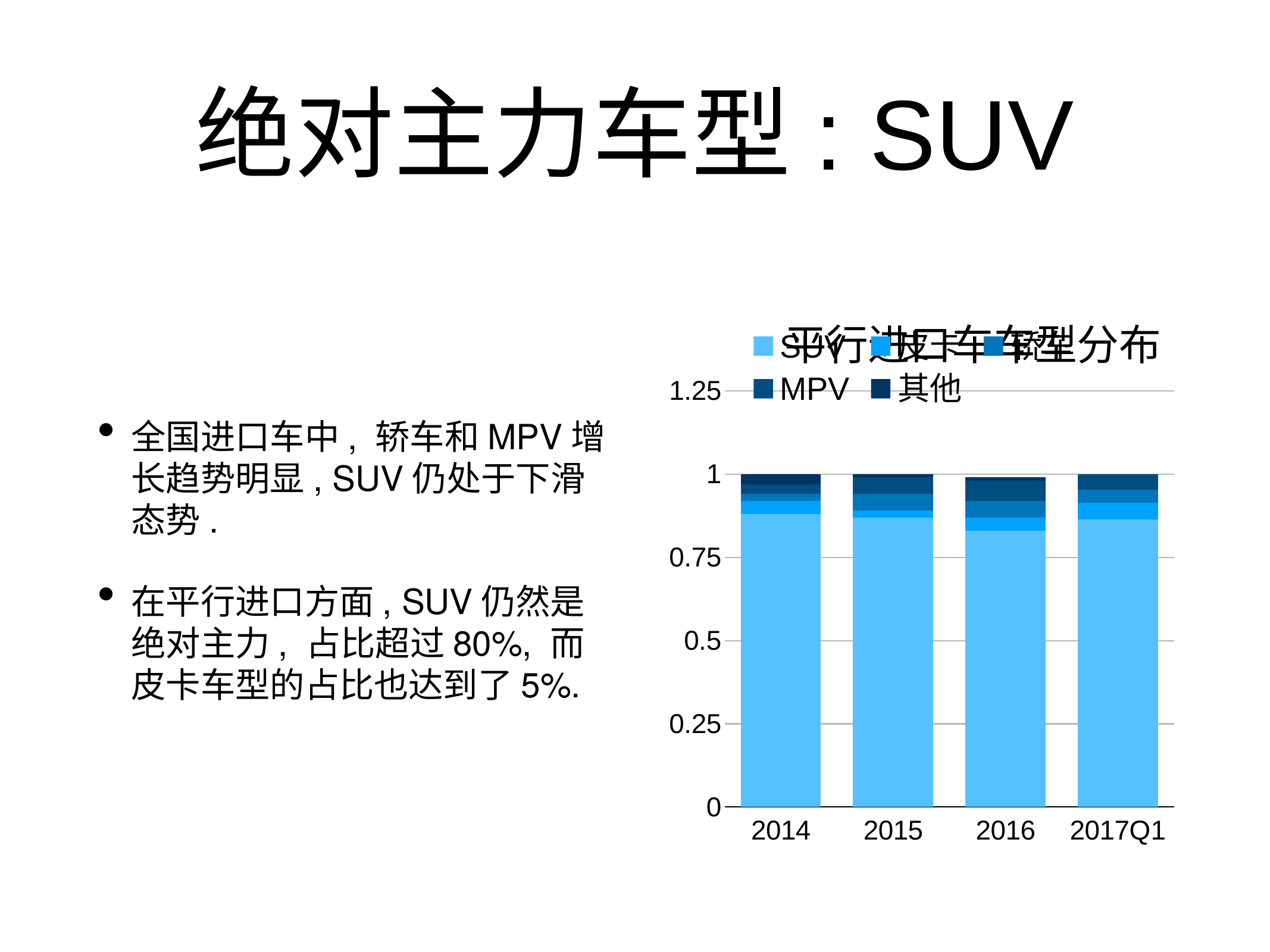

# 绝对主力车型: SUV

### Chart: 平行进口车车型分布

| Category | SUV | 皮卡 | 轿车 | MPV | 其他 |
|---|---|---|---|---|---|
| 2014 | 0.88 | 0.04 | 0.02 | 0.03 | 0.03 |
| 2015 | 0.87 | 0.02 | 0.05 | 0.05 | 0.01 |
| 2016 | 0.83 | 0.04 | 0.05 | 0.06 | 0.01 |
| 2017Q1 | 0.863 | 0.05 | 0.04 | 0.047 | 0.0 |
全国进口车中, 轿车和MPV增长趋势明显, SUV仍处于下滑态势.
在平行进口方面, SUV仍然是绝对主力, 占比超过80%, 而皮卡车型的占比也达到了5%.